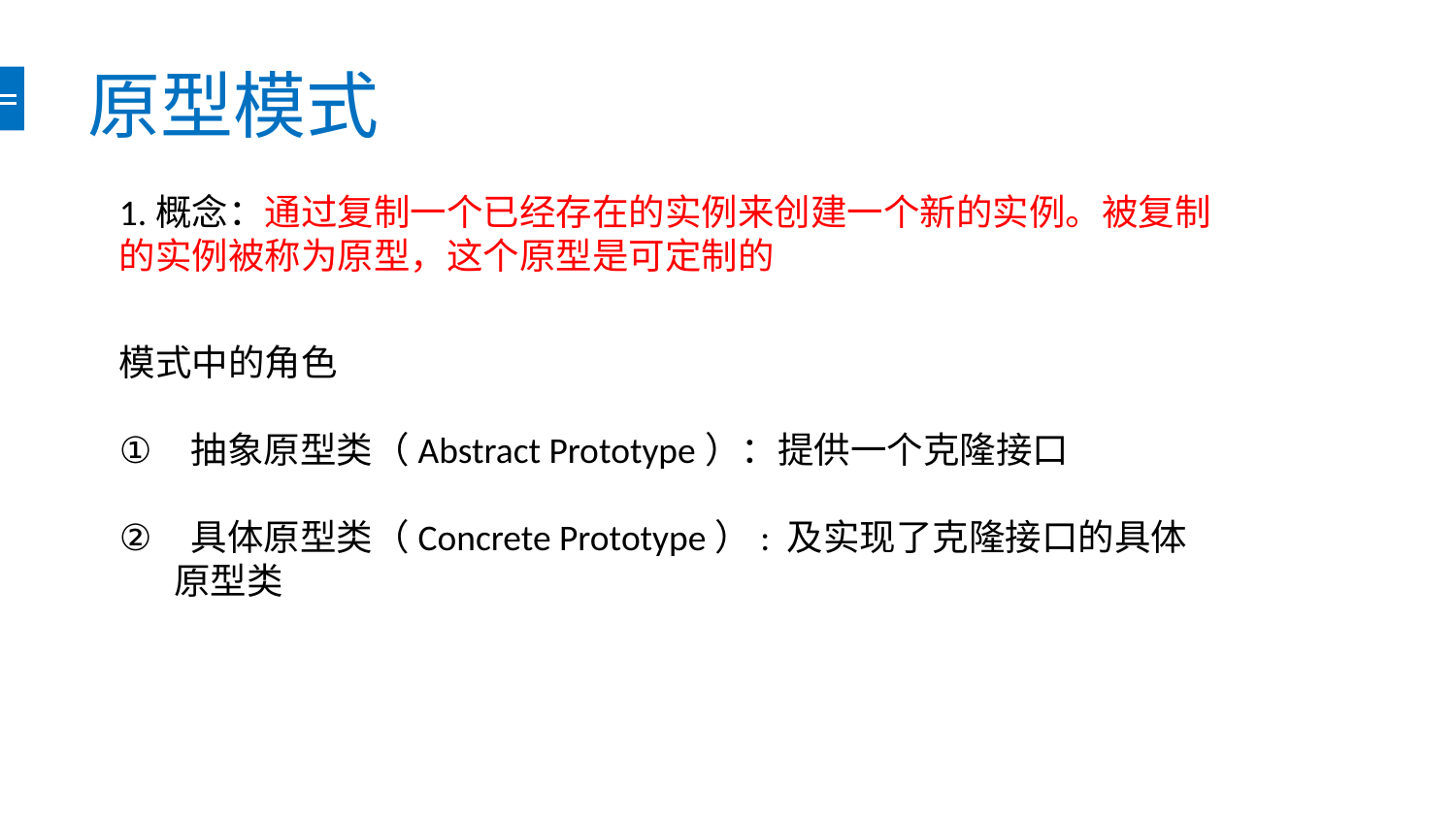

# 原型模式
1.概念：通过复制一个已经存在的实例来创建一个新的实例。被复制的实例被称为原型，这个原型是可定制的
模式中的角色

 抽象原型类（Abstract Prototype）：提供一个克隆接口

 具体原型类（Concrete Prototype）: 及实现了克隆接口的具体原型类